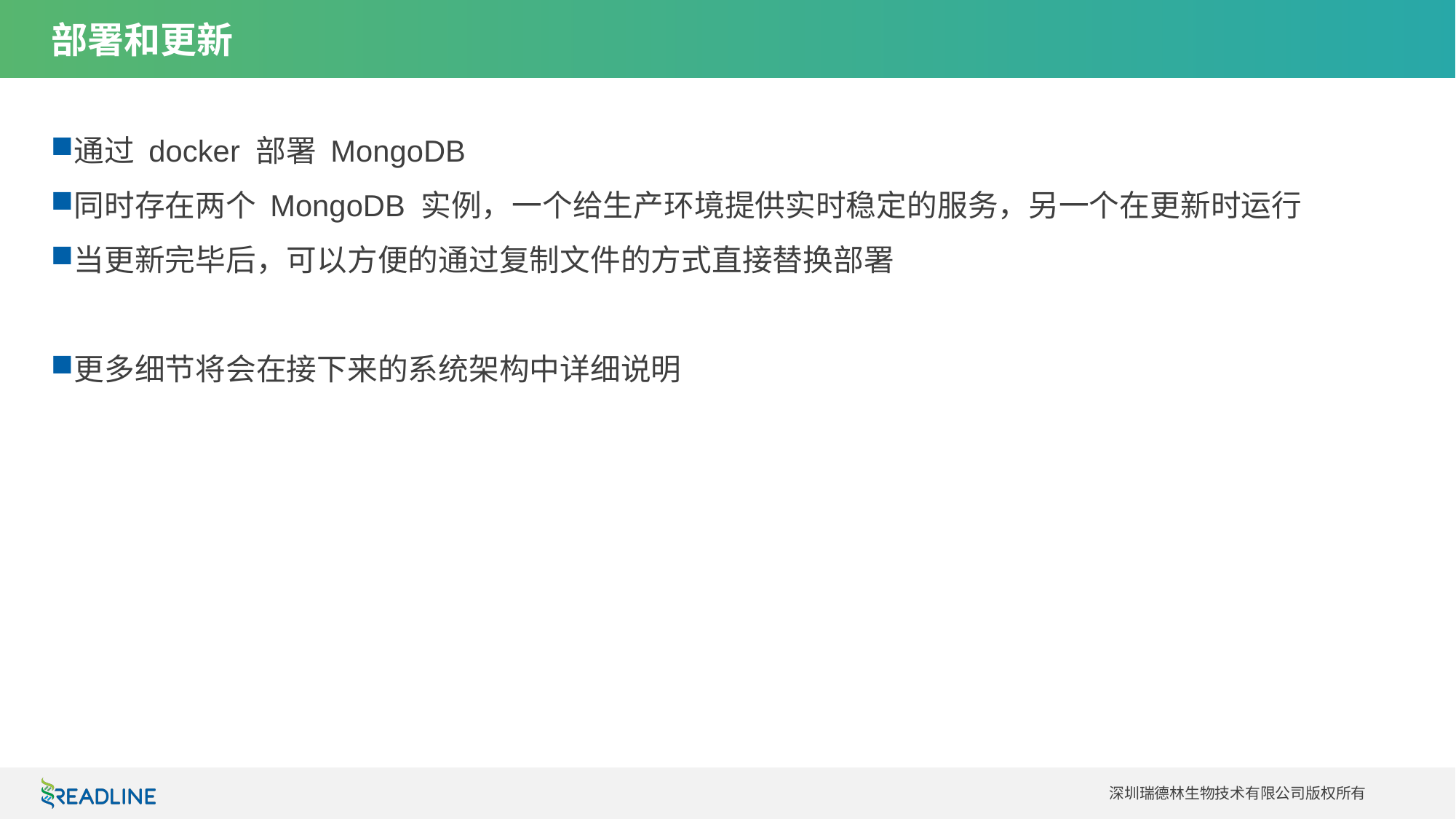

# 部署和更新
通过 docker 部署 MongoDB
同时存在两个 MongoDB 实例，一个给生产环境提供实时稳定的服务，另一个在更新时运行
当更新完毕后，可以方便的通过复制文件的方式直接替换部署

更多细节将会在接下来的系统架构中详细说明